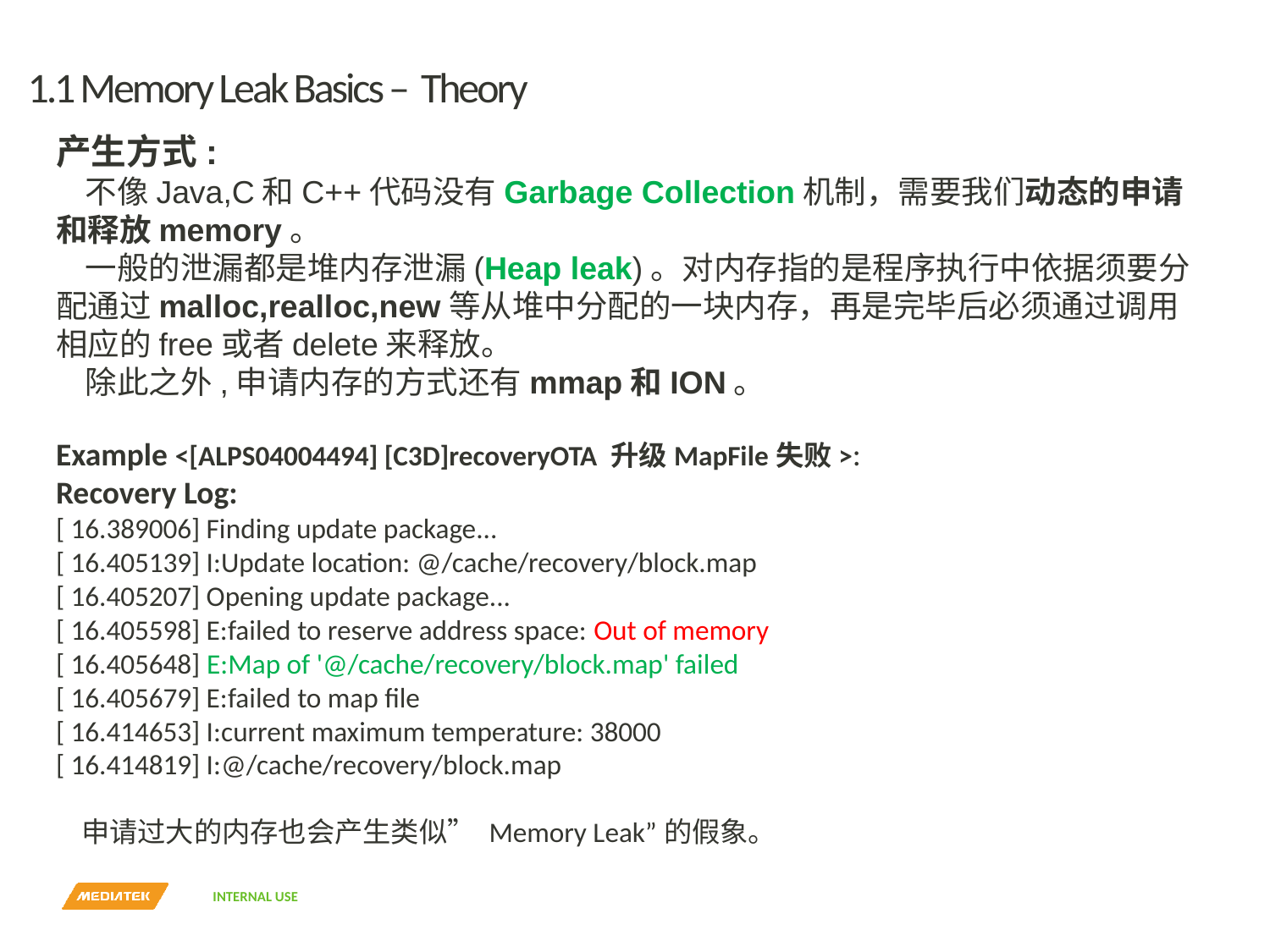

# 1.1 Memory Leak Basics –  Theory
产生方式:
   不像Java,C和C++代码没有Garbage Collection机制，需要我们动态的申请和释放memory。
   一般的泄漏都是堆内存泄漏(Heap leak)。对内存指的是程序执行中依据须要分配通过malloc,realloc,new等从堆中分配的一块内存，再是完毕后必须通过调用相应的free或者delete来释放。
   除此之外,申请内存的方式还有mmap和ION。

Example <[ALPS04004494] [C3D]recoveryOTA 升级MapFile失败>:
Recovery Log:
[ 16.389006] Finding update package...
[ 16.405139] I:Update location: @/cache/recovery/block.map
[ 16.405207] Opening update package...
[ 16.405598] E:failed to reserve address space: Out of memory
[ 16.405648] E:Map of '@/cache/recovery/block.map' failed
[ 16.405679] E:failed to map file
[ 16.414653] I:current maximum temperature: 38000
[ 16.414819] I:@/cache/recovery/block.map

   申请过大的内存也会产生类似” Memory Leak”的假象。